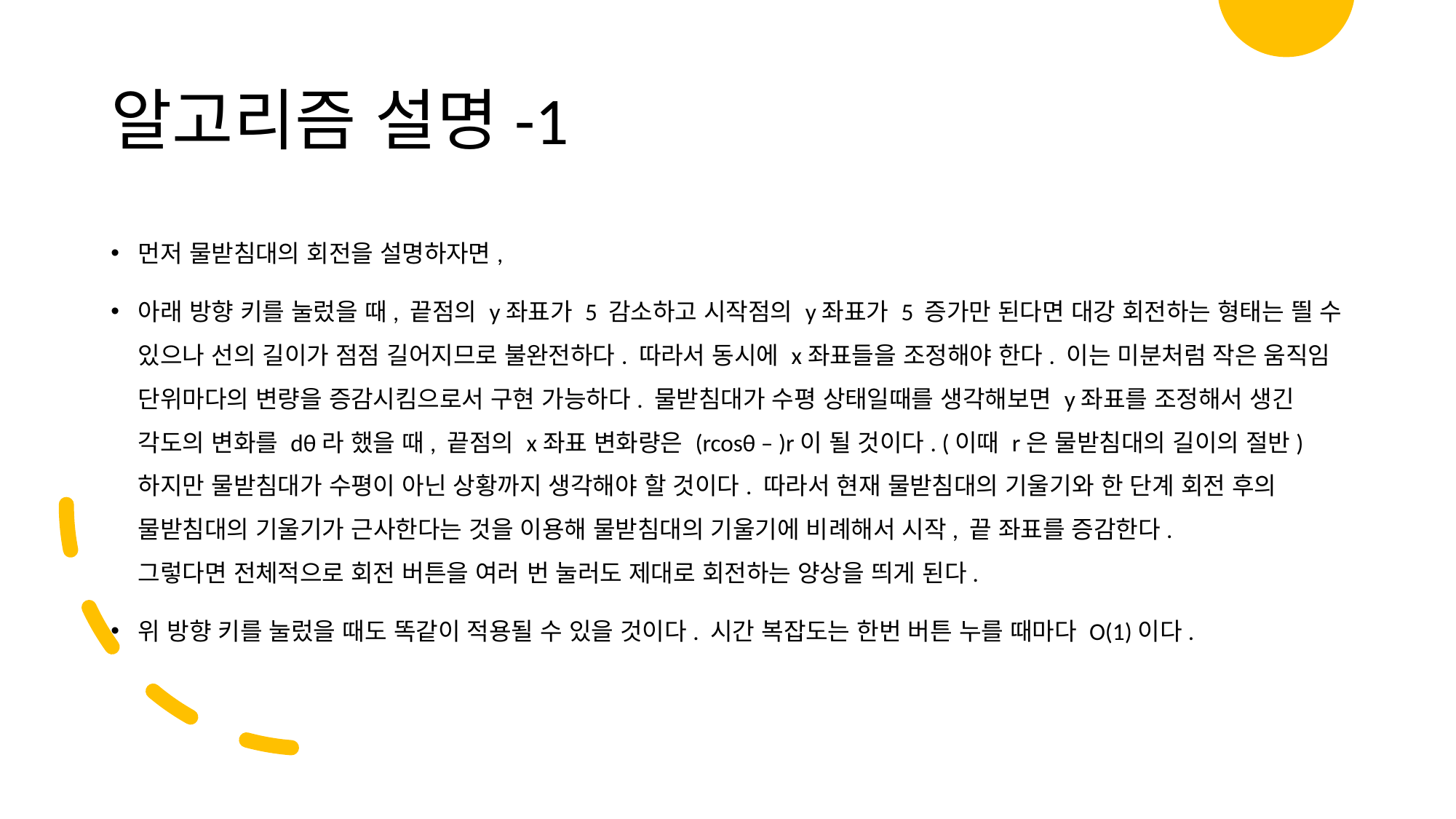

# 알고리즘 설명-1
먼저 물받침대의 회전을 설명하자면,
아래 방향 키를 눌렀을 때, 끝점의 y좌표가 5 감소하고 시작점의 y좌표가 5 증가만 된다면 대강 회전하는 형태는 띌 수 있으나 선의 길이가 점점 길어지므로 불완전하다. 따라서 동시에 x좌표들을 조정해야 한다. 이는 미분처럼 작은 움직임 단위마다의 변량을 증감시킴으로서 구현 가능하다. 물받침대가 수평 상태일때를 생각해보면 y좌표를 조정해서 생긴 각도의 변화를 dθ라 했을 때, 끝점의 x좌표 변화량은 (rcosθ – )r이 될 것이다. (이때 r은 물받침대의 길이의 절반)
하지만 물받침대가 수평이 아닌 상황까지 생각해야 할 것이다. 따라서 현재 물받침대의 기울기와 한 단계 회전 후의 물받침대의 기울기가 근사한다는 것을 이용해 물받침대의 기울기에 비례해서 시작, 끝 좌표를 증감한다.
그렇다면 전체적으로 회전 버튼을 여러 번 눌러도 제대로 회전하는 양상을 띄게 된다.
위 방향 키를 눌렀을 때도 똑같이 적용될 수 있을 것이다. 시간 복잡도는 한번 버튼 누를 때마다 O(1)이다.